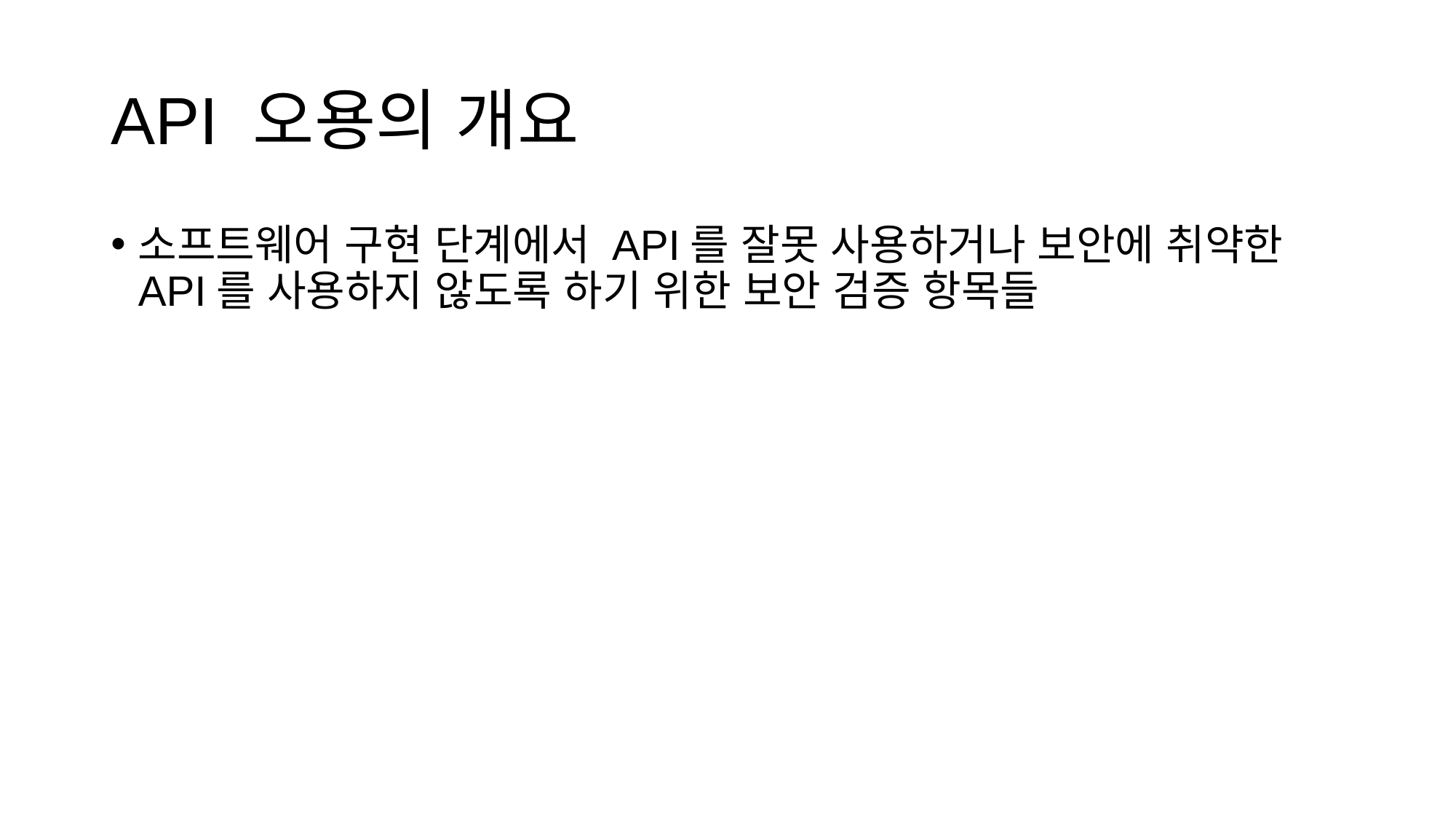

# API 오용의 개요
소프트웨어 구현 단계에서 API를 잘못 사용하거나 보안에 취약한 API를 사용하지 않도록 하기 위한 보안 검증 항목들